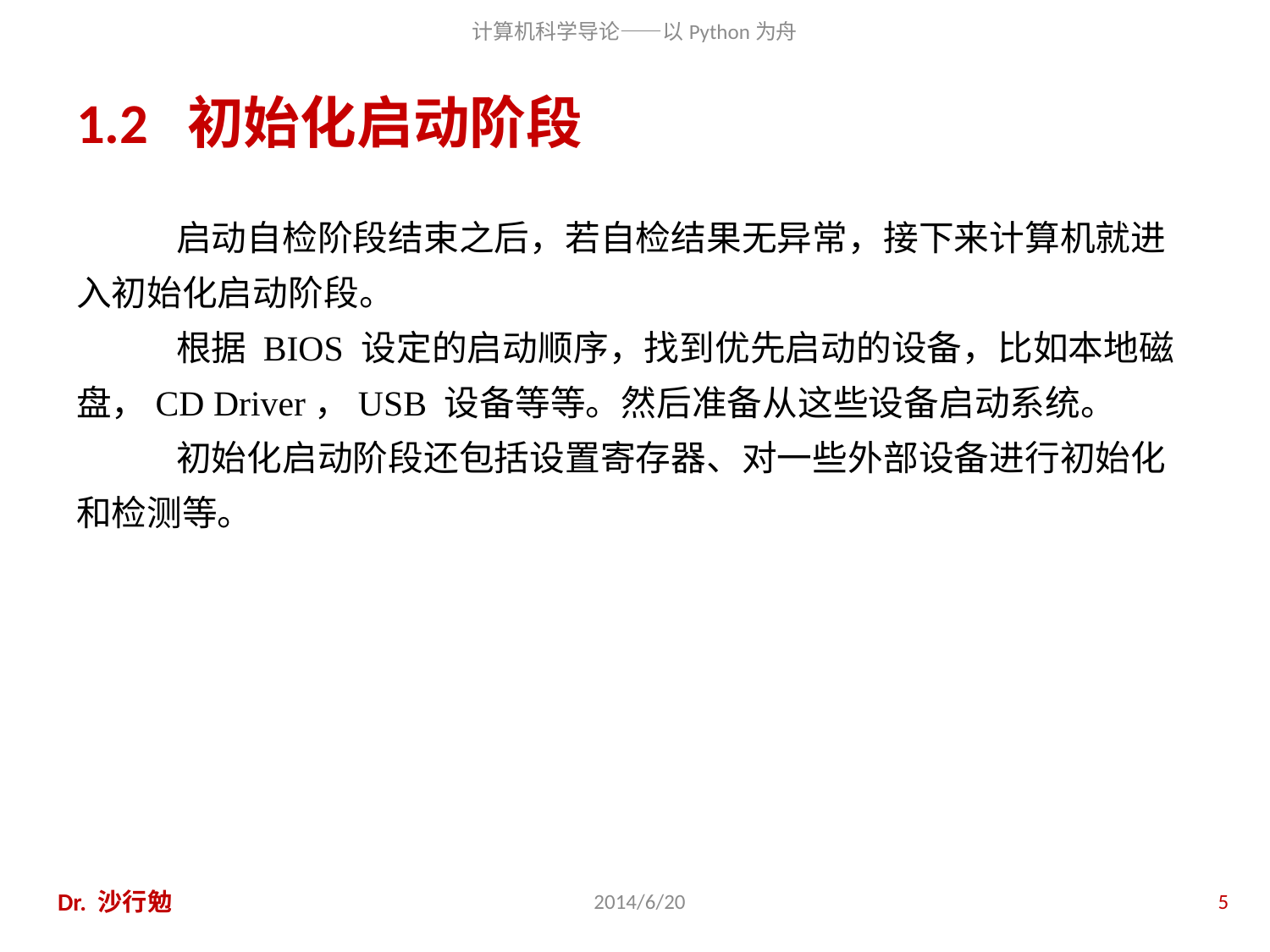

# 1.2  初始化启动阶段
启动自检阶段结束之后，若自检结果无异常，接下来计算机就进入初始化启动阶段。
根据 BIOS 设定的启动顺序，找到优先启动的设备，比如本地磁盘，CD Driver，USB 设备等等。然后准备从这些设备启动系统。
初始化启动阶段还包括设置寄存器、对一些外部设备进行初始化和检测等。
Dr. 沙行勉
2014/6/20
5